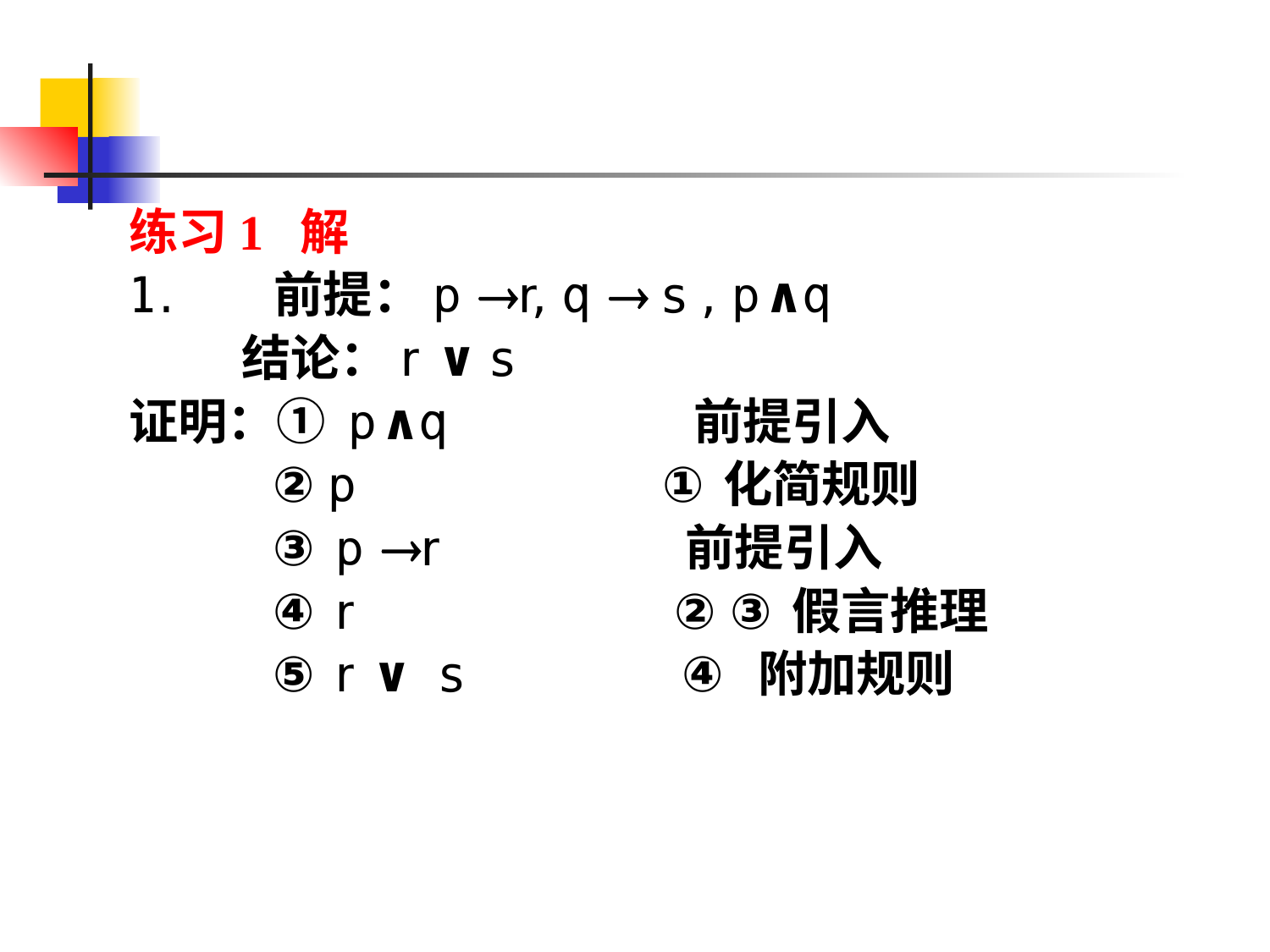

练习1  解
1.      前提：p →r, q → s , p∧q
         结论：r ∨ s
证明：① p∧q                前提引入
          ② p                     ①化简规则
          ③ p →r                前提引入
          ④ r                      ② ③假言推理
          ⑤ r ∨  s               ④ 附加规则